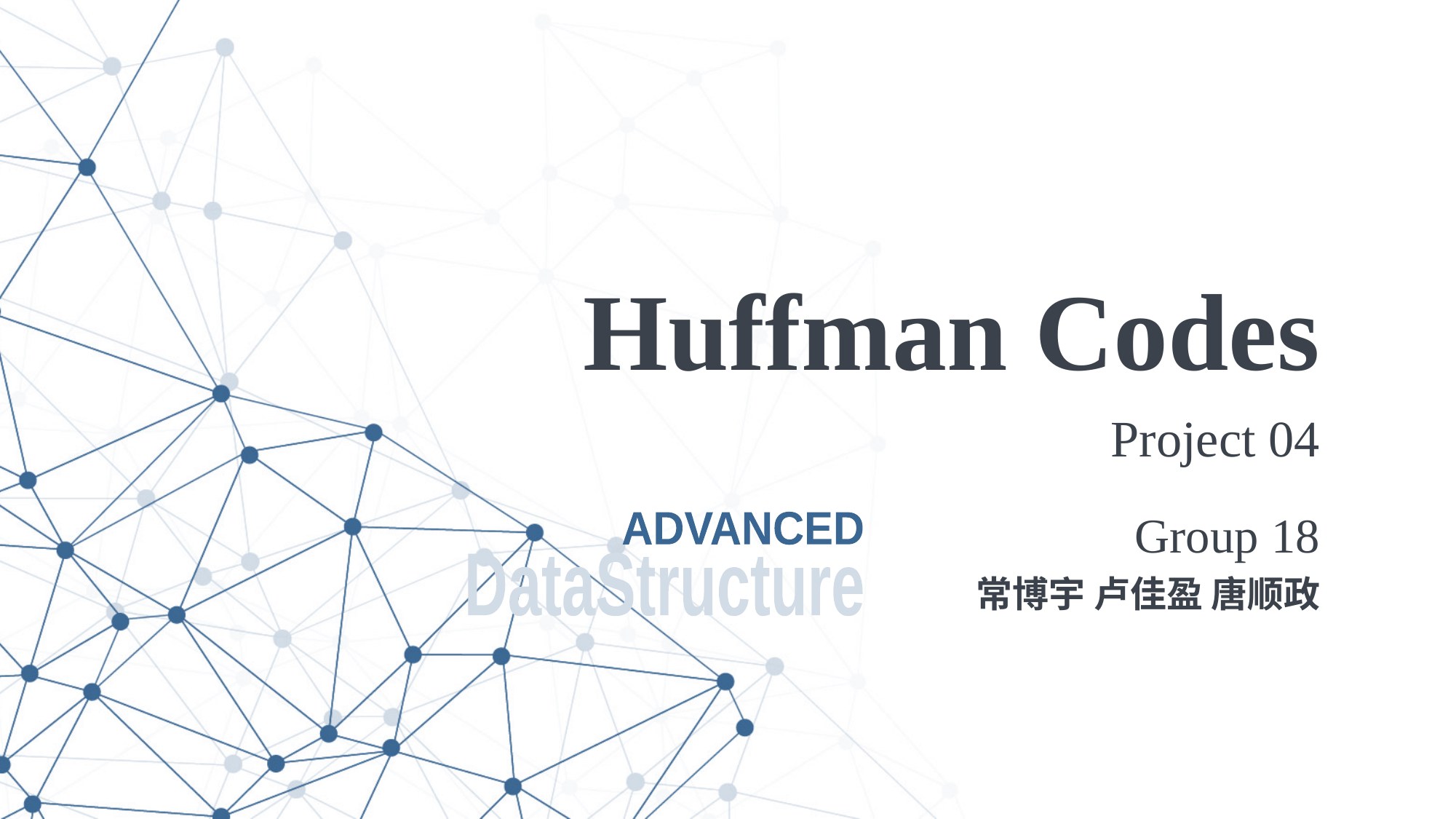

# Huffman Codes
Project 04
ADVANCED
DataStructure
Group 18
常博宇 卢佳盈 唐顺政